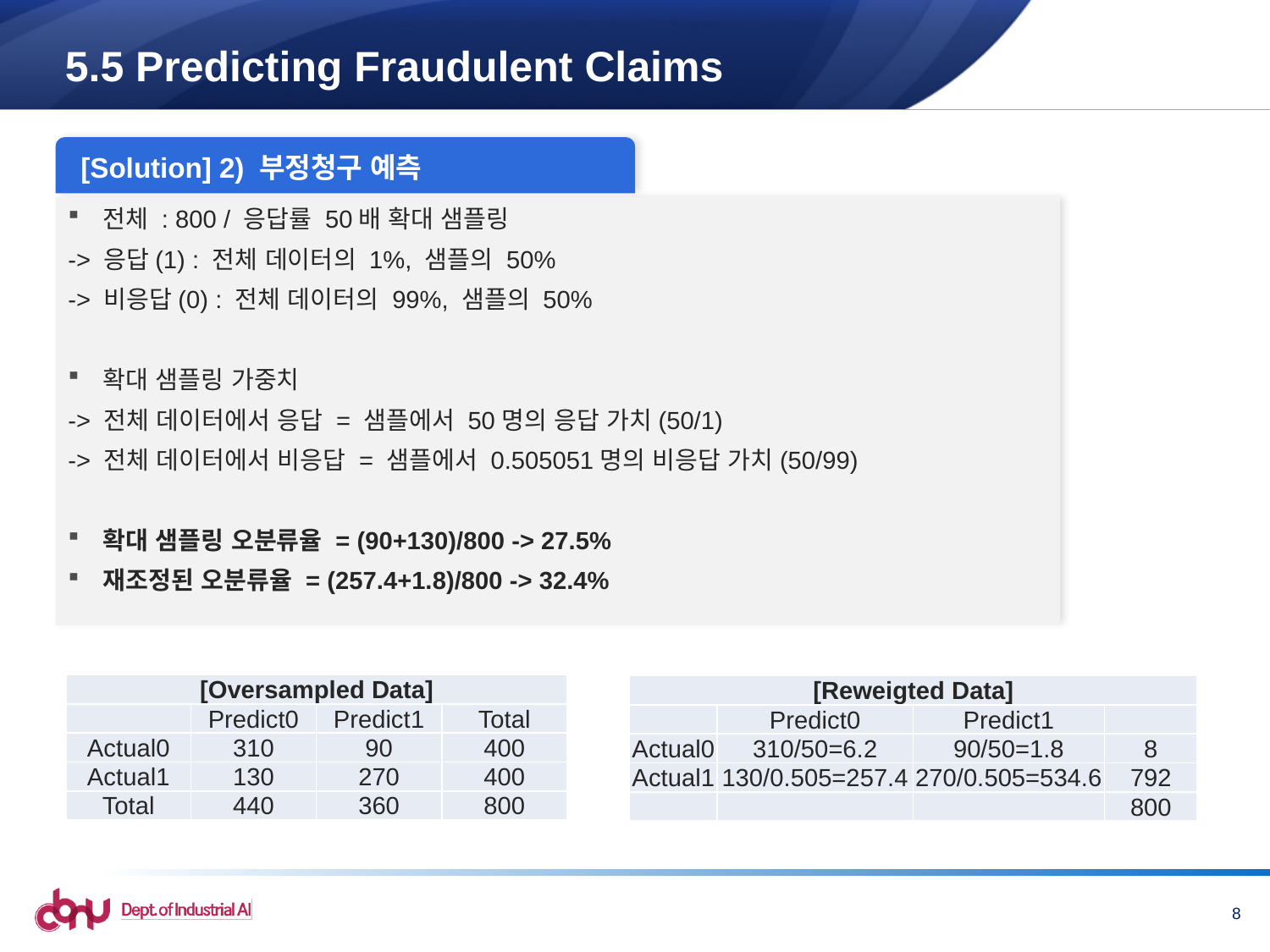

# 5.5 Predicting Fraudulent Claims
[Solution] 2) 부정청구 예측
전체 : 800 / 응답률 50배 확대 샘플링
-> 응답(1) : 전체 데이터의 1%, 샘플의 50%
-> 비응답(0) : 전체 데이터의 99%, 샘플의 50%

확대 샘플링 가중치
-> 전체 데이터에서 응답 = 샘플에서 50명의 응답 가치(50/1)
-> 전체 데이터에서 비응답 = 샘플에서 0.505051명의 비응답 가치(50/99)

확대 샘플링 오분류율 = (90+130)/800 -> 27.5%
재조정된 오분류율 = (257.4+1.8)/800 -> 32.4%

| [Oversampled Data] |  |  |  |
| --- | --- | --- | --- |
|  | Predict0 | Predict1 | Total |
| Actual0 | 310 | 90 | 400 |
| Actual1 | 130 | 270 | 400 |
| Total | 440 | 360 | 800 |
| [Reweigted Data] |  |  |  |
| --- | --- | --- | --- |
|  | Predict0 | Predict1 |  |
| Actual0 | 310/50=6.2 | 90/50=1.8 | 8 |
| Actual1 | 130/0.505=257.4 | 270/0.505=534.6 | 792 |
|  |  |  | 800 |